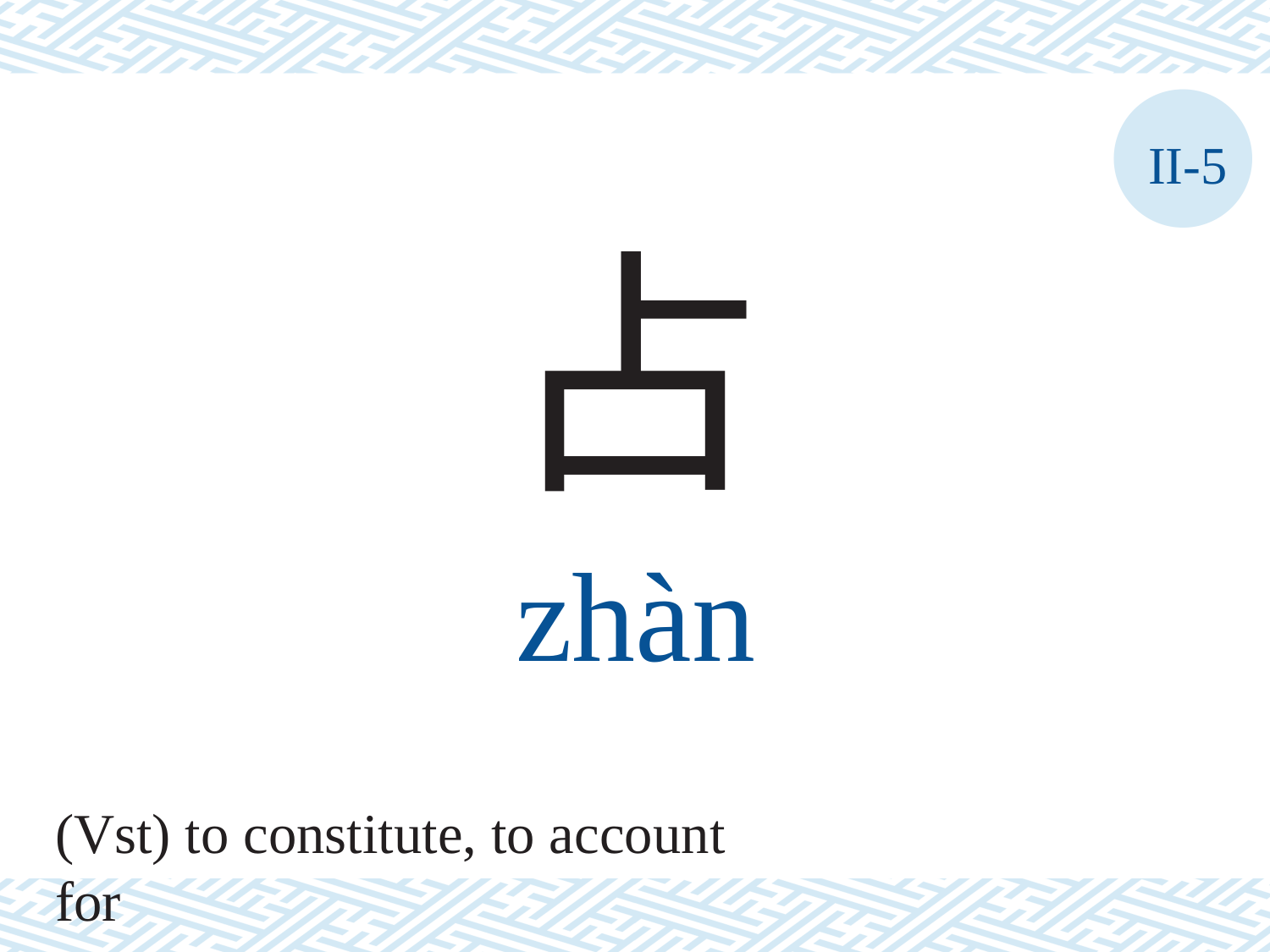

II-5
占
zhàn
(Vst) to constitute, to account for